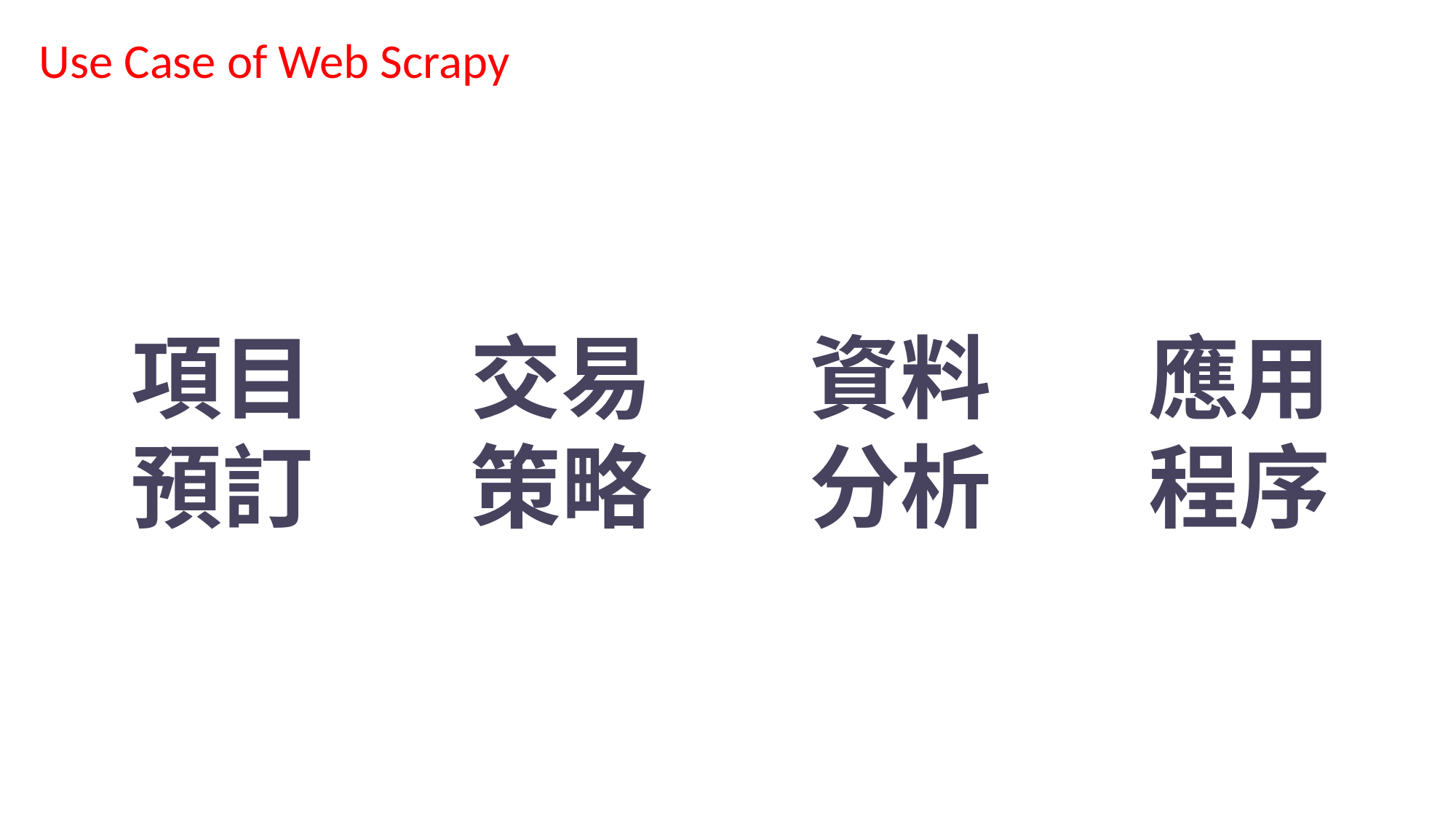

Use Case of Web Scrapy
項目預訂
交易策略
資料分析
應用程序